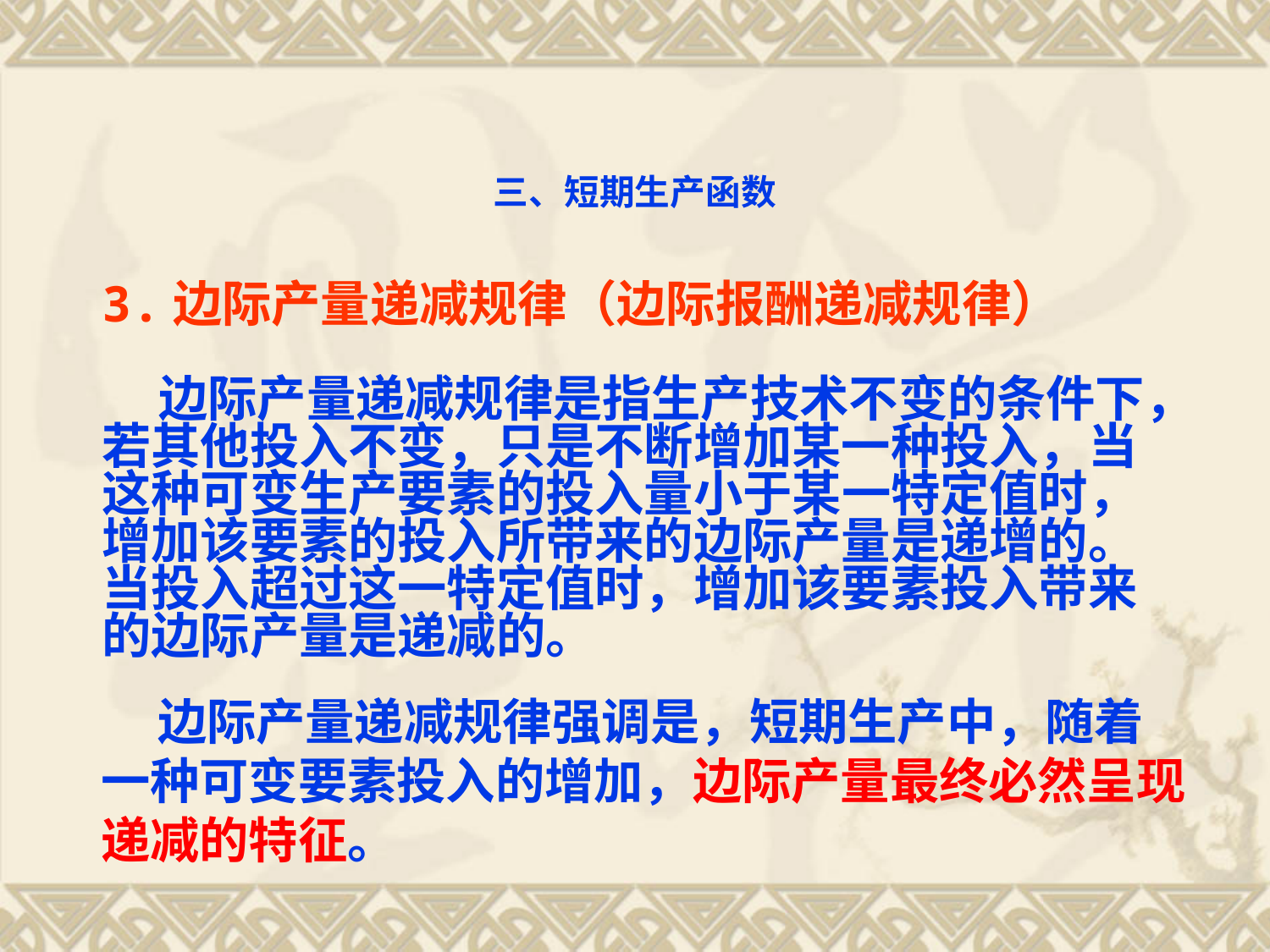

三、短期生产函数
3.边际产量递减规律（边际报酬递减规律）

    边际产量递减规律是指生产技术不变的条件下，若其他投入不变，只是不断增加某一种投入，当这种可变生产要素的投入量小于某一特定值时，增加该要素的投入所带来的边际产量是递增的。当投入超过这一特定值时，增加该要素投入带来的边际产量是递减的。
    边际产量递减规律强调是，短期生产中，随着
一种可变要素投入的增加，边际产量最终必然呈现
递减的特征。